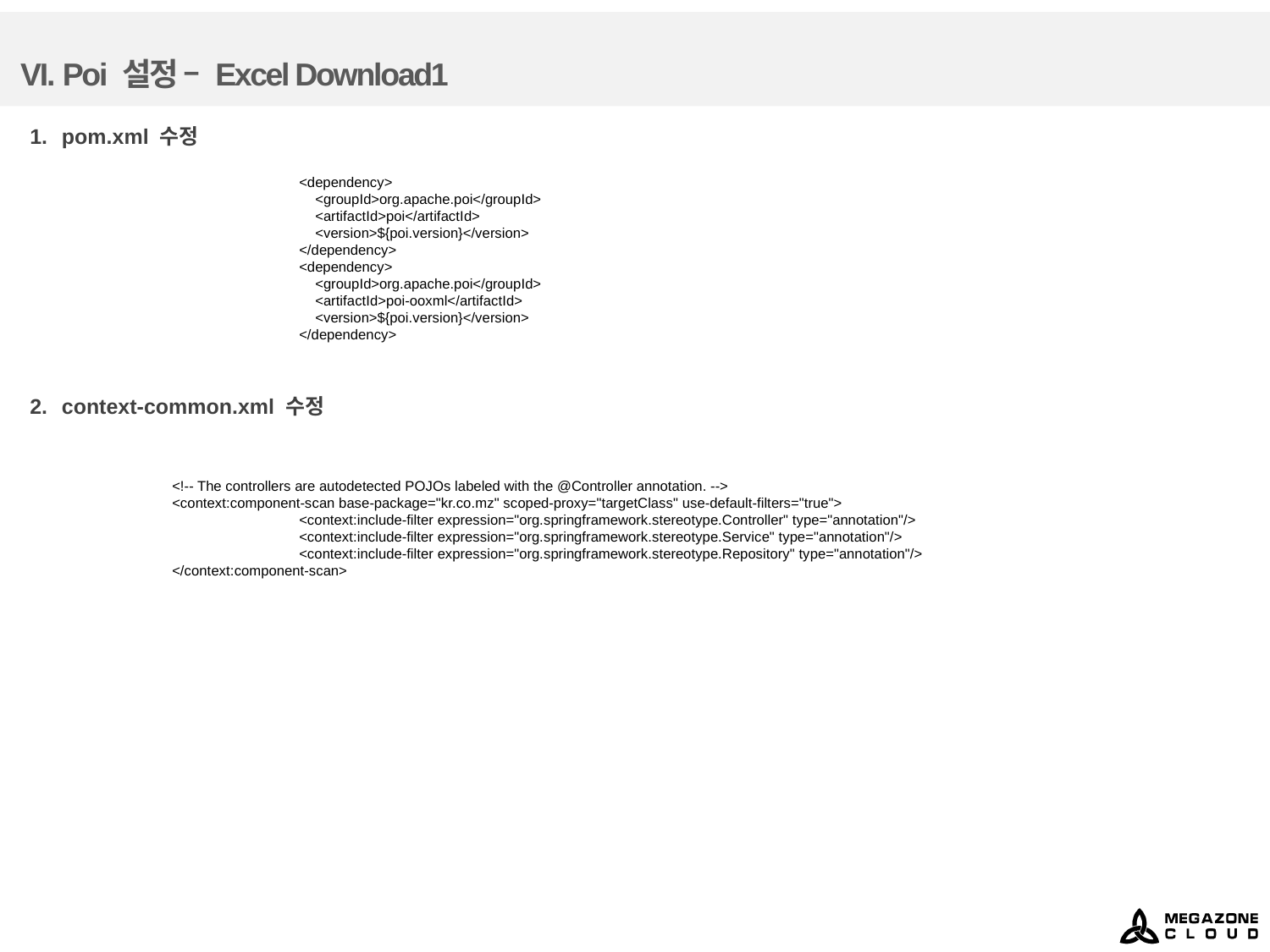

# VI. Poi 설정 – Excel Download1
pom.xml 수정

		<dependency>
		    <groupId>org.apache.poi</groupId>
		    <artifactId>poi</artifactId>
		    <version>${poi.version}</version>
		</dependency>
		<dependency>
		    <groupId>org.apache.poi</groupId>
		    <artifactId>poi-ooxml</artifactId>
		    <version>${poi.version}</version>
		</dependency>
context-common.xml 수정

	<!-- The controllers are autodetected POJOs labeled with the @Controller annotation. -->
	<context:component-scan base-package="kr.co.mz" scoped-proxy="targetClass" use-default-filters="true">
		<context:include-filter expression="org.springframework.stereotype.Controller" type="annotation"/>
		<context:include-filter expression="org.springframework.stereotype.Service" type="annotation"/>
		<context:include-filter expression="org.springframework.stereotype.Repository" type="annotation"/>
	</context:component-scan>